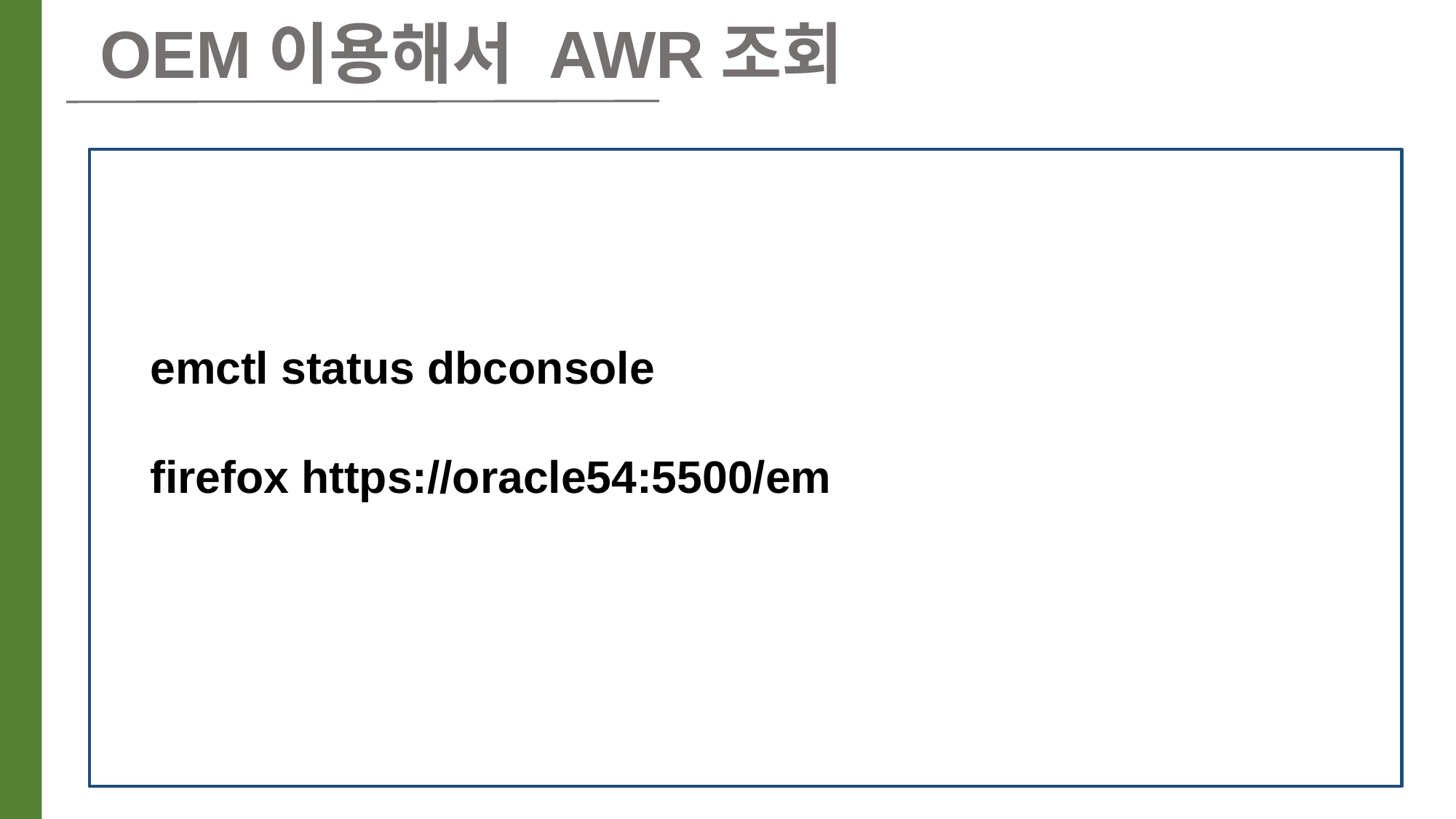

OEM이용해서 AWR조회

    emctl status dbconsole

    firefox https://oracle54:5500/em